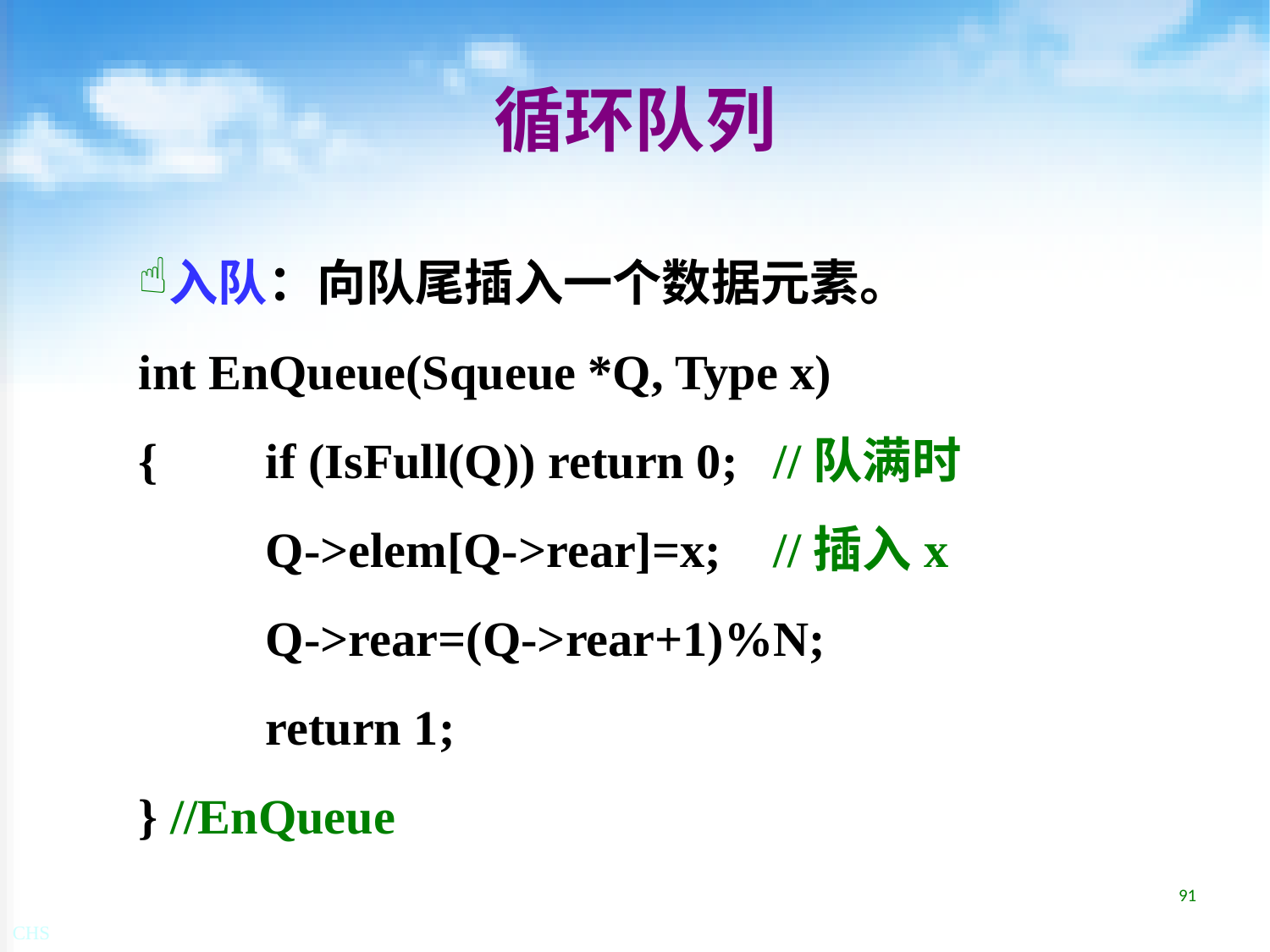

# 循环队列
入队：向队尾插入一个数据元素。
int EnQueue(Squeue *Q, Type x)
{	if (IsFull(Q)) return 0;	//队满时
	Q->elem[Q->rear]=x;	//插入x
	Q->rear=(Q->rear+1)%N;
	return 1;
} //EnQueue
91